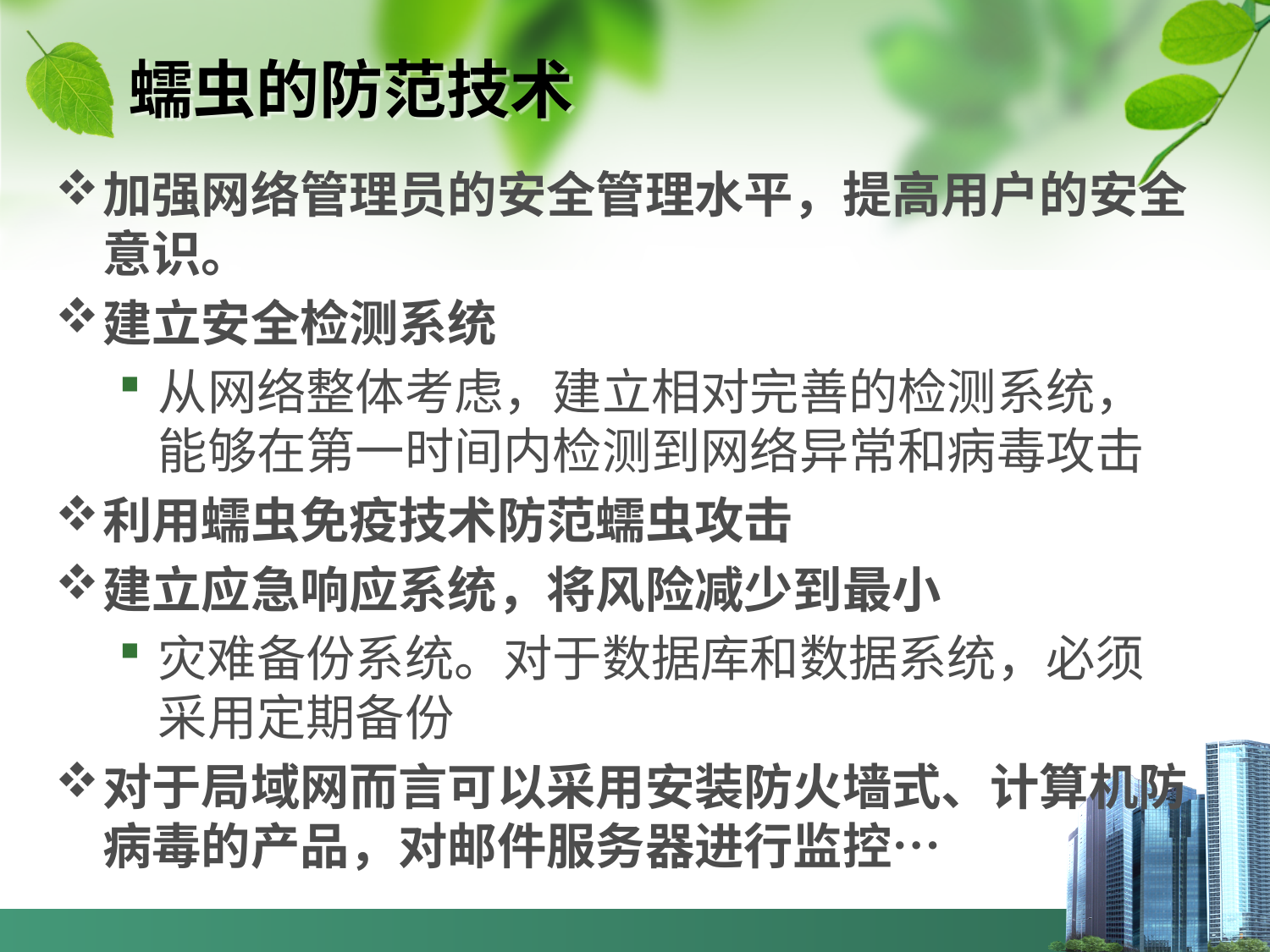

# 蠕虫的防范技术
加强网络管理员的安全管理水平，提高用户的安全意识。
建立安全检测系统
从网络整体考虑，建立相对完善的检测系统，能够在第一时间内检测到网络异常和病毒攻击
利用蠕虫免疫技术防范蠕虫攻击
建立应急响应系统，将风险减少到最小
灾难备份系统。对于数据库和数据系统，必须采用定期备份
对于局域网而言可以采用安装防火墙式、计算机防病毒的产品，对邮件服务器进行监控…